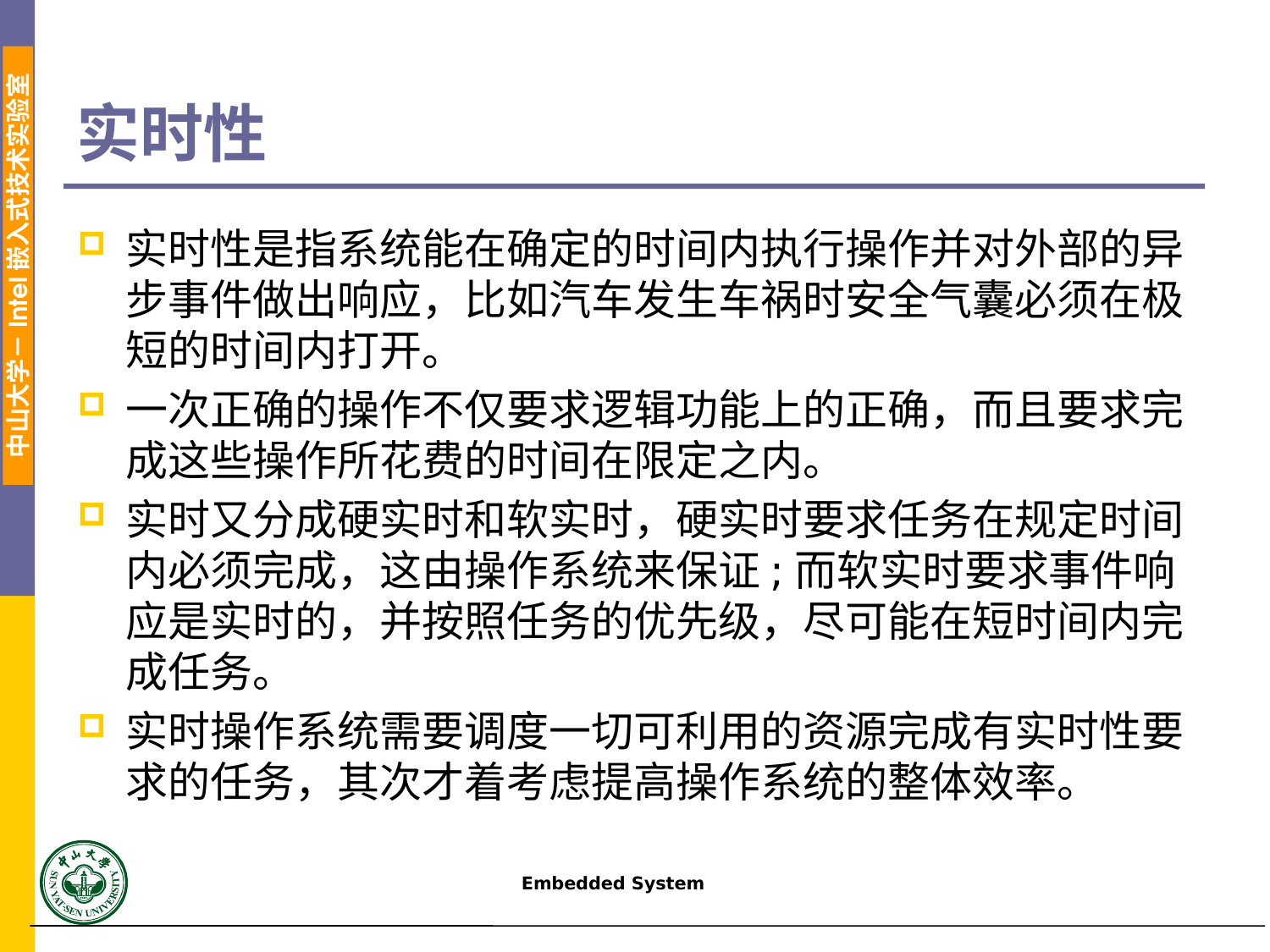

# 实时性
实时性是指系统能在确定的时间内执行操作并对外部的异步事件做出响应，比如汽车发生车祸时安全气囊必须在极短的时间内打开。
一次正确的操作不仅要求逻辑功能上的正确，而且要求完成这些操作所花费的时间在限定之内。
实时又分成硬实时和软实时，硬实时要求任务在规定时间内必须完成，这由操作系统来保证;而软实时要求事件响应是实时的，并按照任务的优先级，尽可能在短时间内完成任务。
实时操作系统需要调度一切可利用的资源完成有实时性要求的任务，其次才着考虑提高操作系统的整体效率。
Embedded System